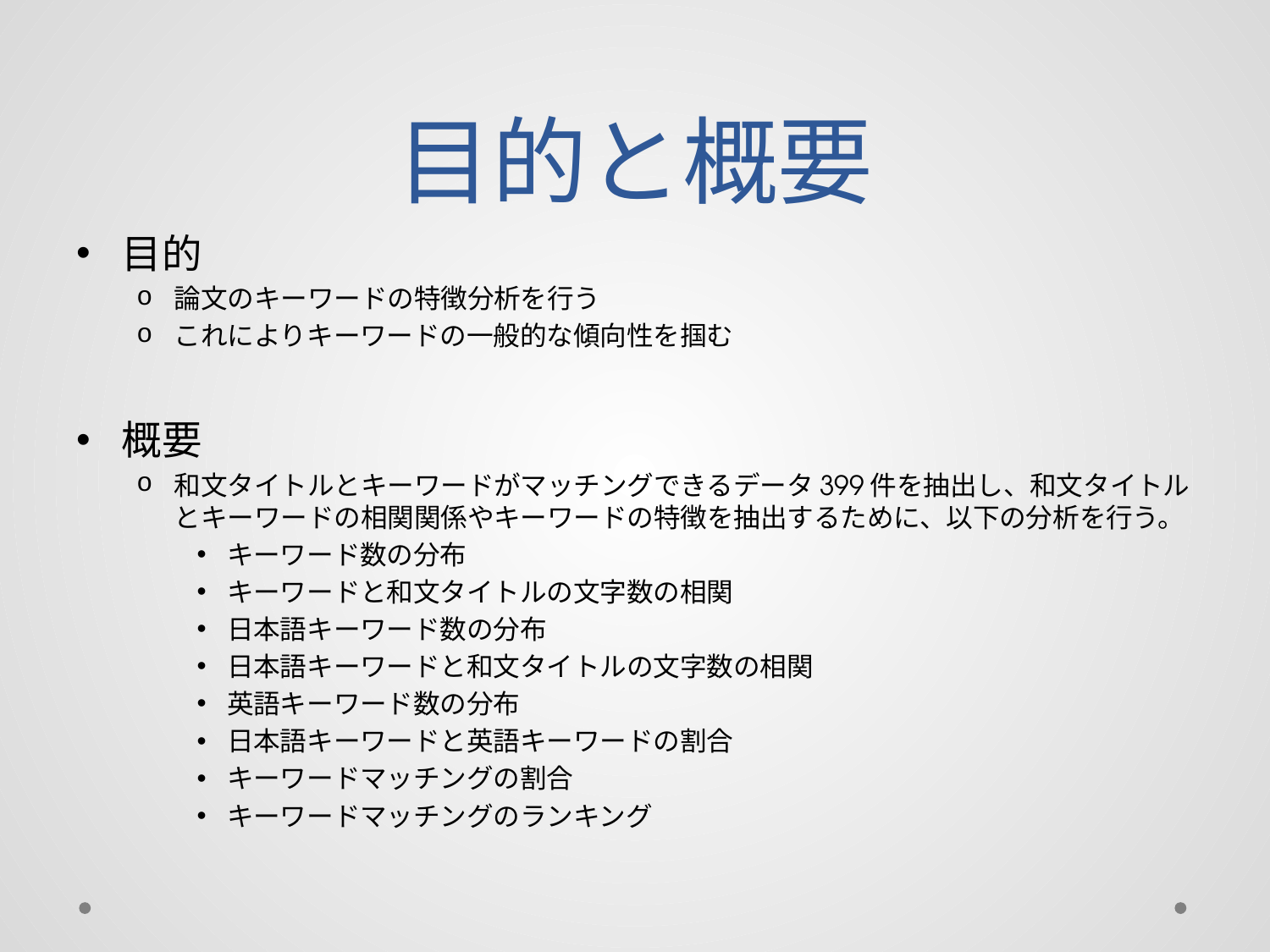

# 目的と概要
目的
論文のキーワードの特徴分析を行う
これによりキーワードの一般的な傾向性を掴む

概要
和文タイトルとキーワードがマッチングできるデータ399件を抽出し、和文タイトルとキーワードの相関関係やキーワードの特徴を抽出するために、以下の分析を行う。
キーワード数の分布
キーワードと和文タイトルの文字数の相関
日本語キーワード数の分布
日本語キーワードと和文タイトルの文字数の相関
英語キーワード数の分布
日本語キーワードと英語キーワードの割合
キーワードマッチングの割合
キーワードマッチングのランキング